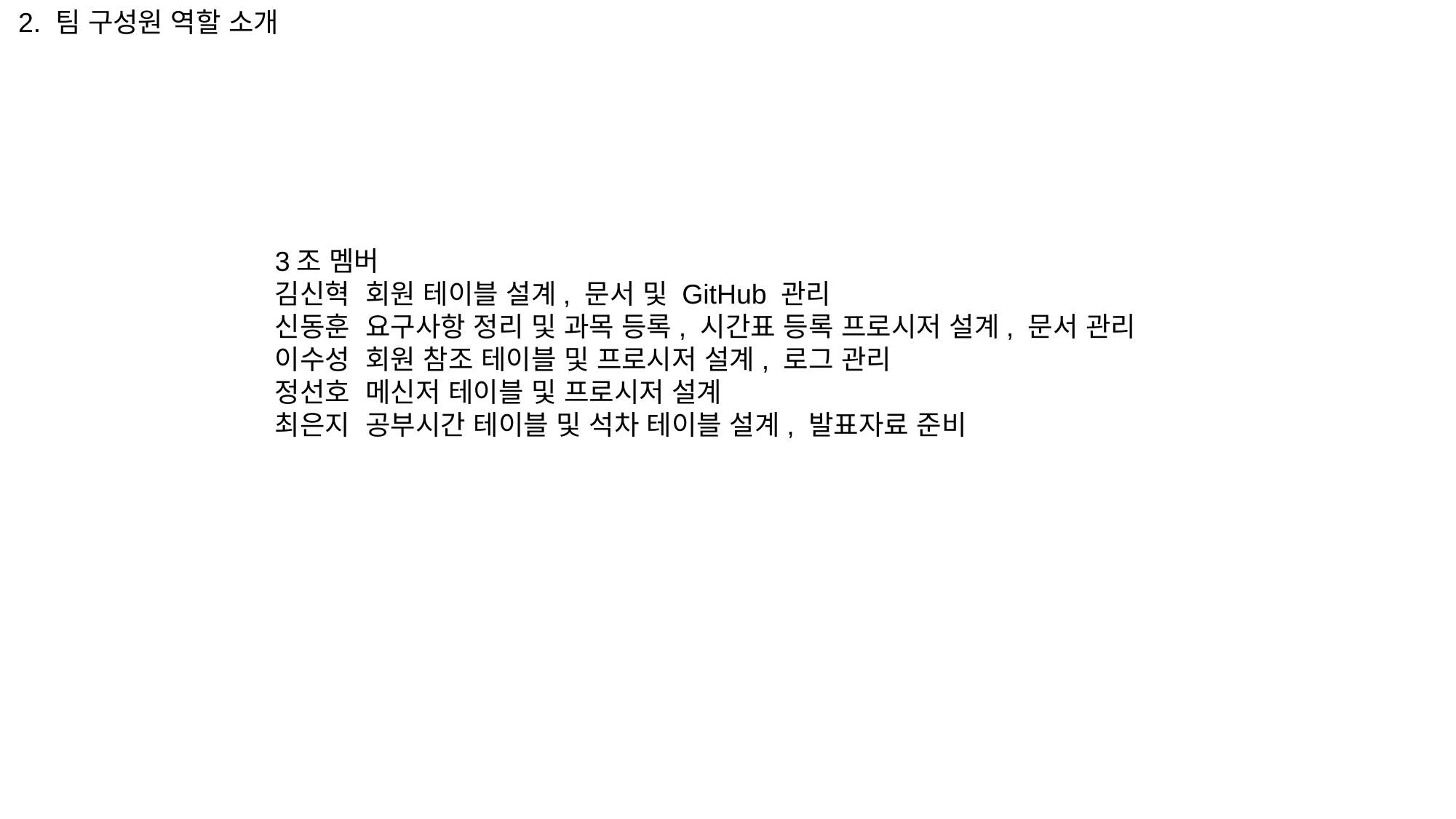

2. 팀 구성원 역할 소개
3조 멤버
김신혁  회원 테이블 설계, 문서 및 GitHub 관리
신동훈  요구사항 정리 및 과목 등록, 시간표 등록 프로시저 설계, 문서 관리
이수성  회원 참조 테이블 및 프로시저 설계, 로그 관리
정선호  메신저 테이블 및 프로시저 설계
최은지  공부시간 테이블 및 석차 테이블 설계, 발표자료 준비